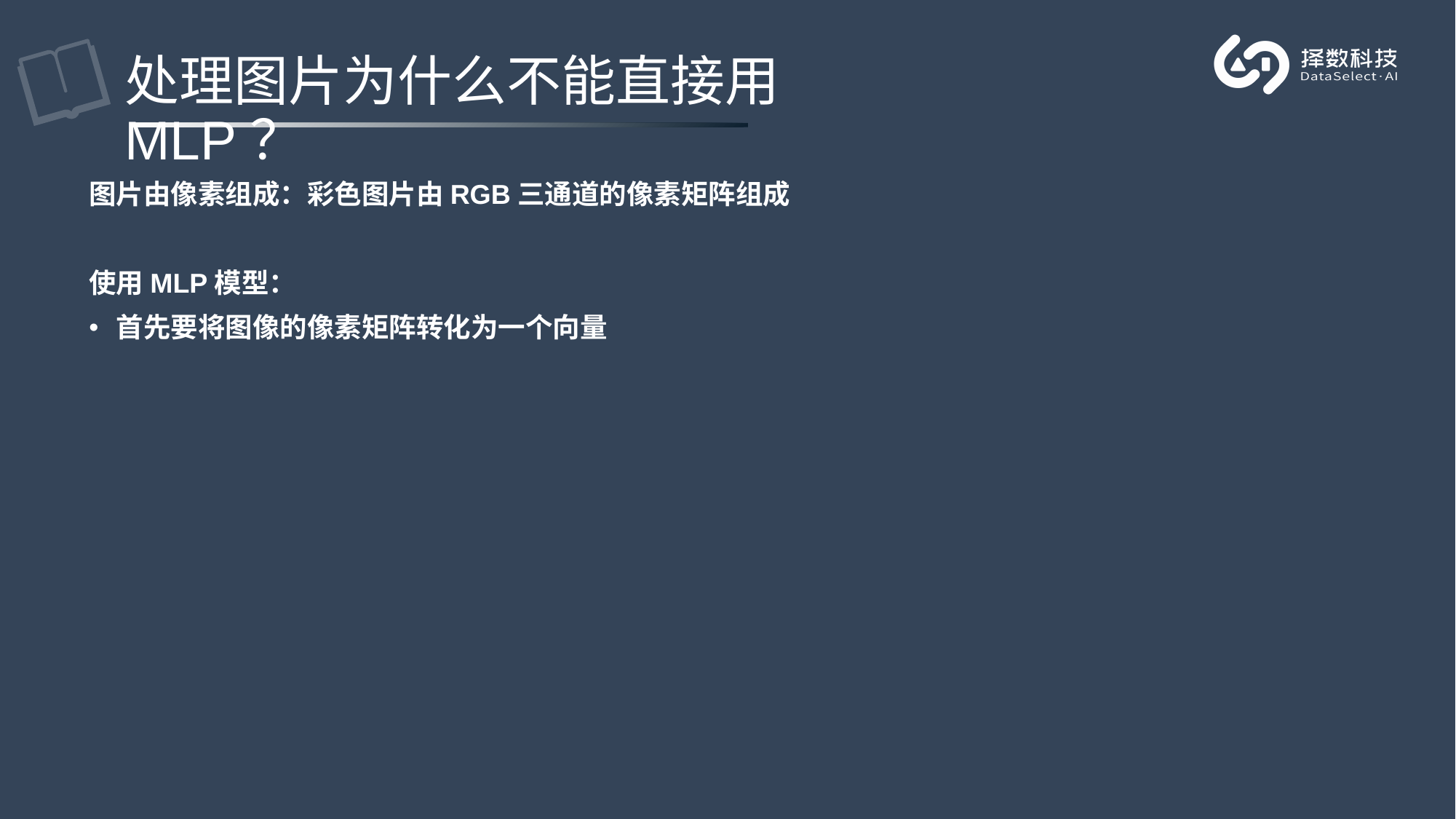

# 处理图片为什么不能直接用MLP？
图片由像素组成：彩色图片由RGB三通道的像素矩阵组成

使用MLP模型：
首先要将图像的像素矩阵转化为一个向量